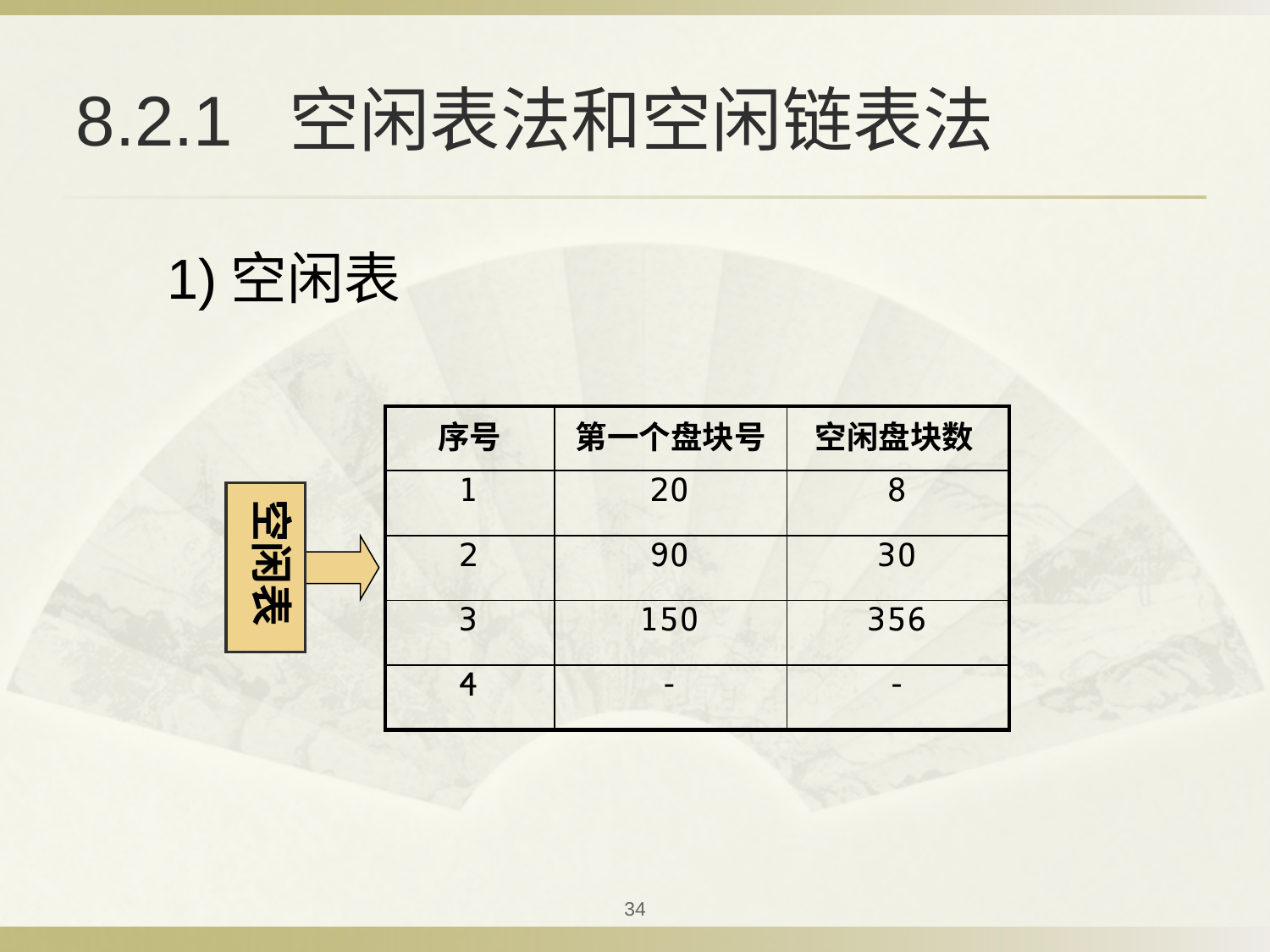

# 8.2.1  空闲表法和空闲链表法
1)空闲表
| 序号 | 第一个盘块号 | 空闲盘块数 |
| --- | --- | --- |
| 1 | 20 | 8 |
| 2 | 90 | 30 |
| 3 | 150 | 356 |
| 4 | - | - |
空闲表

34